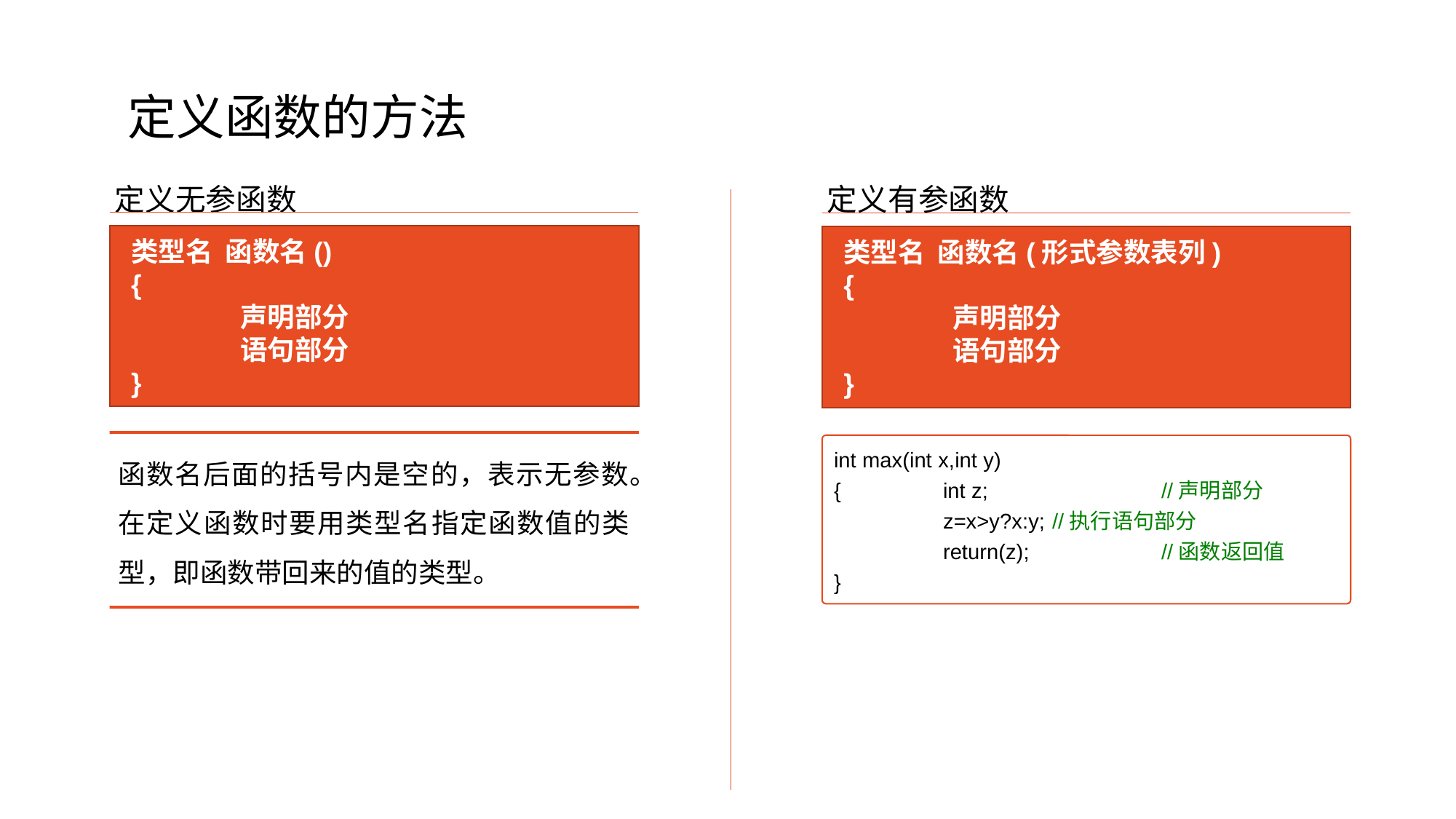

# 定义函数的方法
定义有参函数
定义无参函数
类型名  函数名()
{
	声明部分
	语句部分
}
类型名  函数名(形式参数表列)
{
	声明部分
	语句部分
}
函数名后面的括号内是空的，表示无参数。
在定义函数时要用类型名指定函数值的类型，即函数带回来的值的类型。
int max(int x,int y)
{	int z;		//声明部分
	z=x>y?x:y;	//执行语句部分
	return(z);		//函数返回值
}